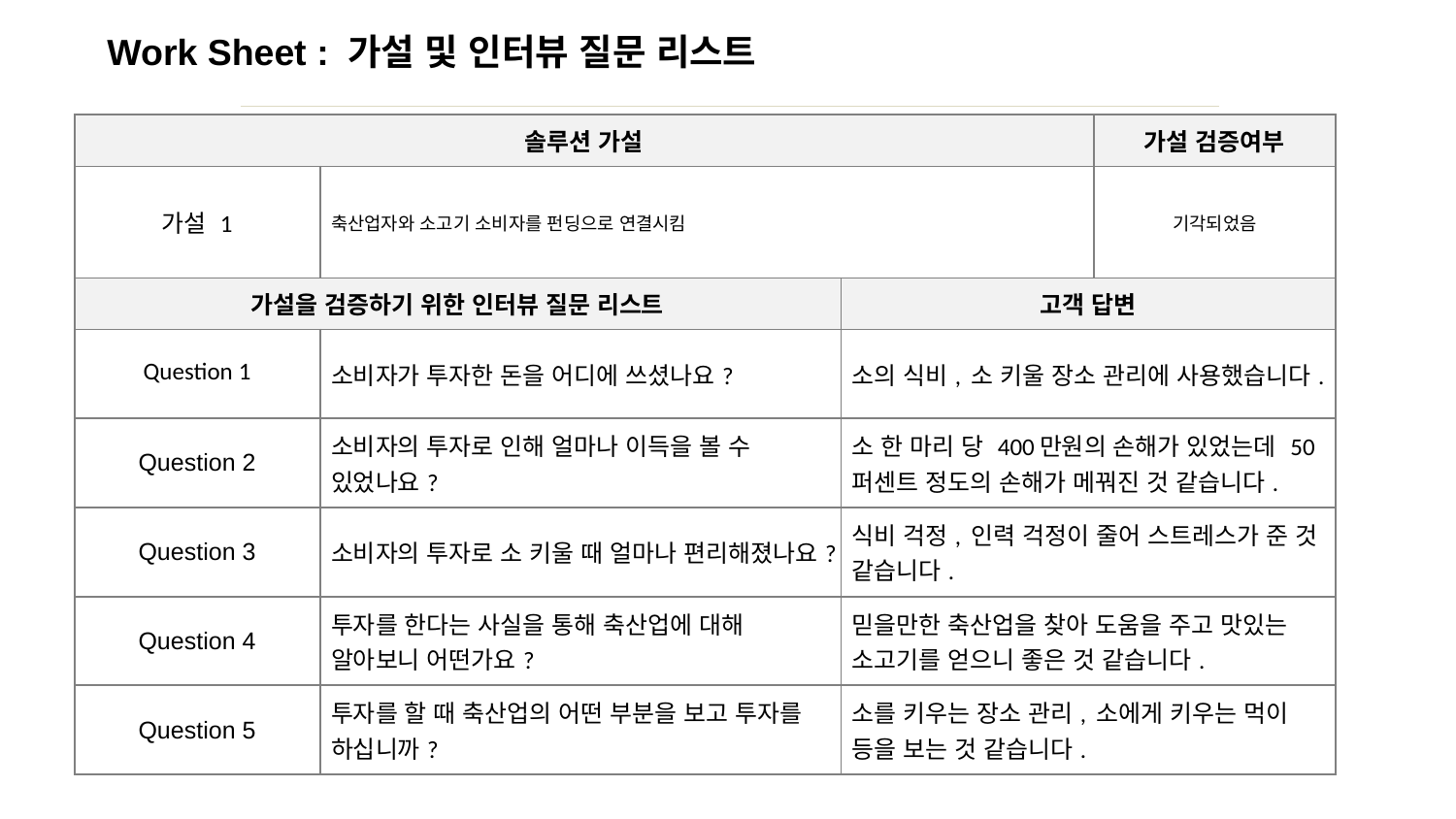

Work Sheet : 가설 및 인터뷰 질문 리스트
| 솔루션 가설 |  |  | 가설 검증여부 |
| --- | --- | --- | --- |
| 가설 1 | 축산업자와 소고기 소비자를 펀딩으로 연결시킴 |  | 기각되었음 |
| 가설을 검증하기 위한 인터뷰 질문 리스트 |  | 고객 답변 |  |
| Question 1 | 소비자가 투자한 돈을 어디에 쓰셨나요? | 소의 식비, 소 키울 장소 관리에 사용했습니다. |  |
| Question 2 | 소비자의 투자로 인해 얼마나 이득을 볼 수 있었나요? | 소 한 마리 당 400만원의 손해가 있었는데 50퍼센트 정도의 손해가 메꿔진 것 같습니다. |  |
| Question 3 | 소비자의 투자로 소 키울 때 얼마나 편리해졌나요? | 식비 걱정, 인력 걱정이 줄어 스트레스가 준 것 같습니다. |  |
| Question 4 | 투자를 한다는 사실을 통해 축산업에 대해 알아보니 어떤가요? | 믿을만한 축산업을 찾아 도움을 주고 맛있는 소고기를 얻으니 좋은 것 같습니다. |  |
| Question 5 | 투자를 할 때 축산업의 어떤 부분을 보고 투자를 하십니까? | 소를 키우는 장소 관리, 소에게 키우는 먹이 등을 보는 것 같습니다. |  |